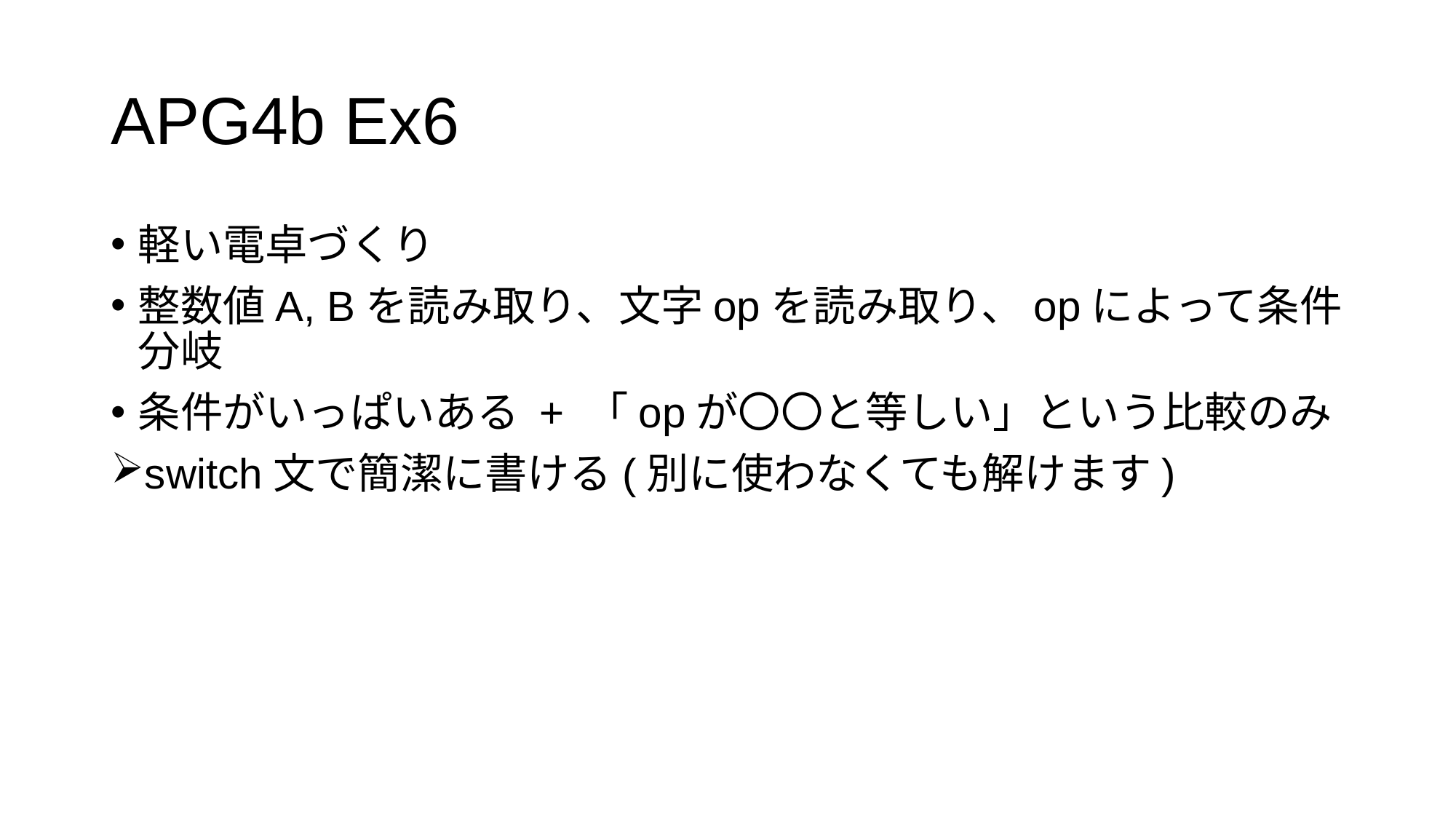

# APG4b Ex6
軽い電卓づくり
整数値A, Bを読み取り、文字opを読み取り、opによって条件分岐
条件がいっぱいある + 「opが〇〇と等しい」という比較のみ
switch文で簡潔に書ける(別に使わなくても解けます)